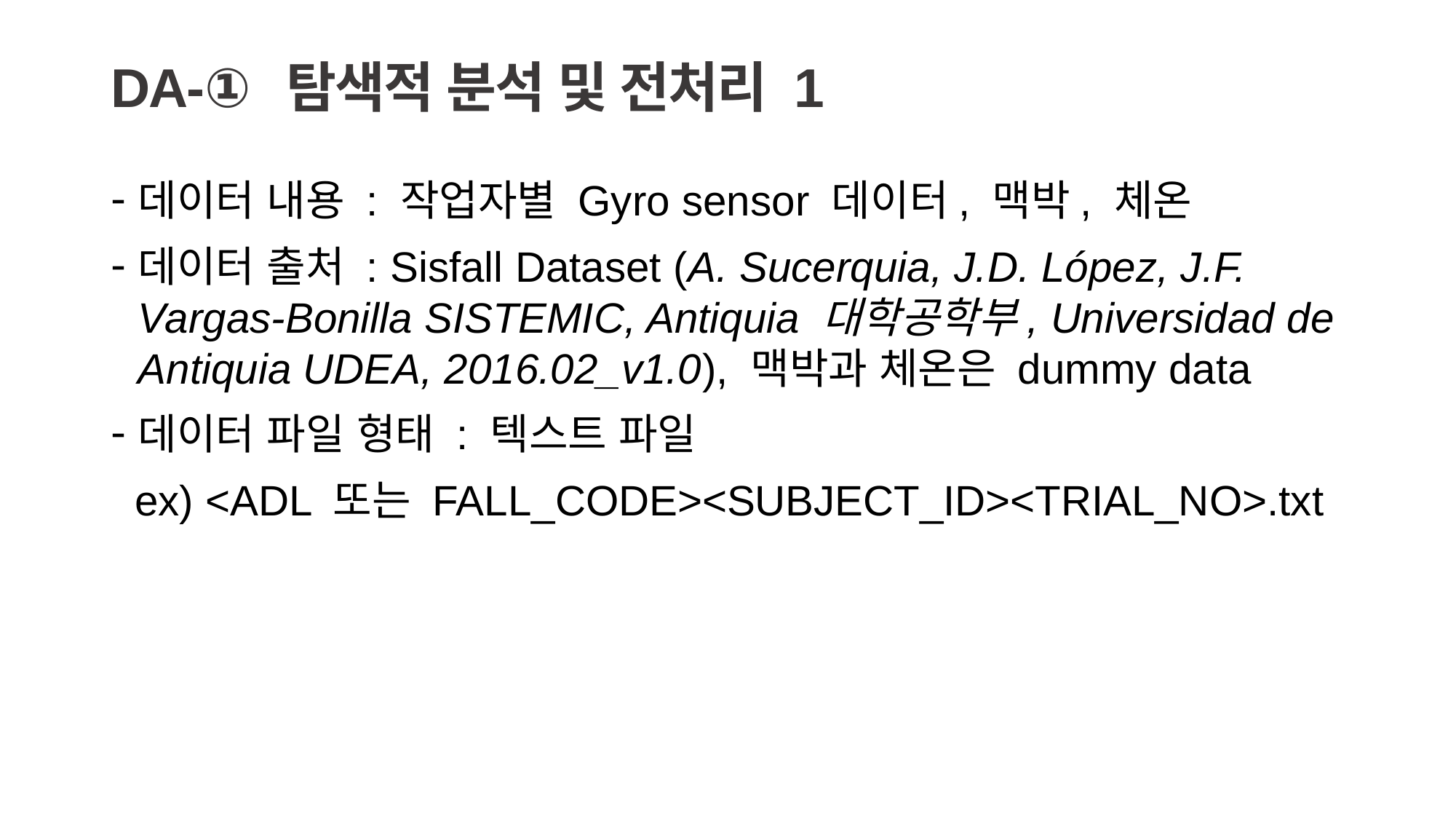

# DA-① 탐색적 분석 및 전처리 1
데이터 내용 : 작업자별 Gyro sensor 데이터, 맥박, 체온
데이터 출처 : Sisfall Dataset (A. Sucerquia, J.D. López, J.F. Vargas-Bonilla SISTEMIC, Antiquia 대학공학부, Universidad de Antiquia UDEA, 2016.02_v1.0), 맥박과 체온은 dummy data
데이터 파일 형태 : 텍스트 파일
  ex) <ADL 또는 FALL_CODE><SUBJECT_ID><TRIAL_NO>.txt